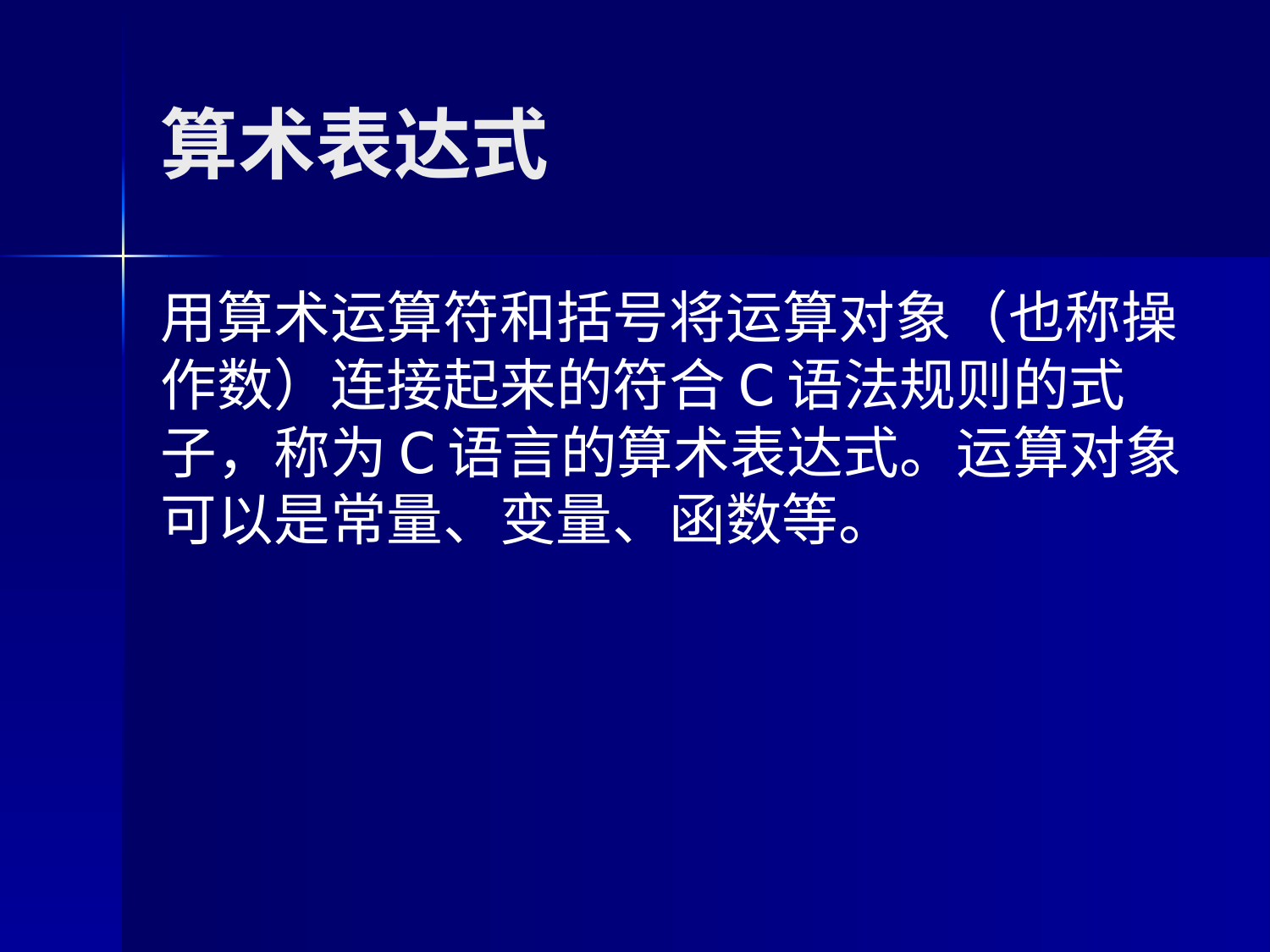

# 算术表达式
用算术运算符和括号将运算对象（也称操作数）连接起来的符合C语法规则的式子，称为C语言的算术表达式。运算对象可以是常量、变量、函数等。